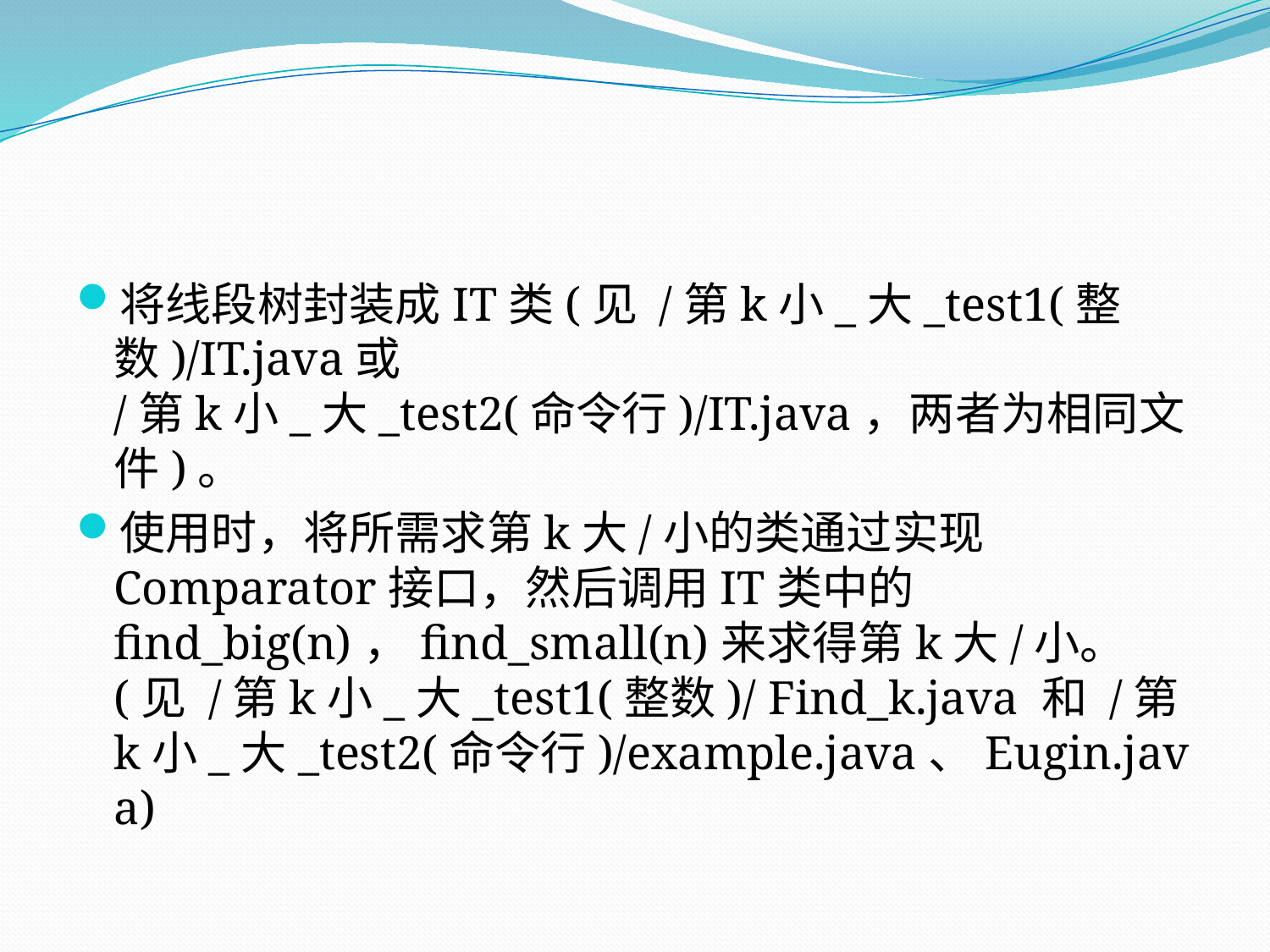

#
将线段树封装成IT类(见 /第k小_大_test1(整数)/IT.java或 /第k小_大_test2(命令行)/IT.java，两者为相同文件)。
使用时，将所需求第k大/小的类通过实现Comparator接口，然后调用IT类中的find_big(n)，find_small(n)来求得第k大/小。(见 /第k小_大_test1(整数)/ Find_k.java 和 /第k小_大_test2(命令行)/example.java、Eugin.java)